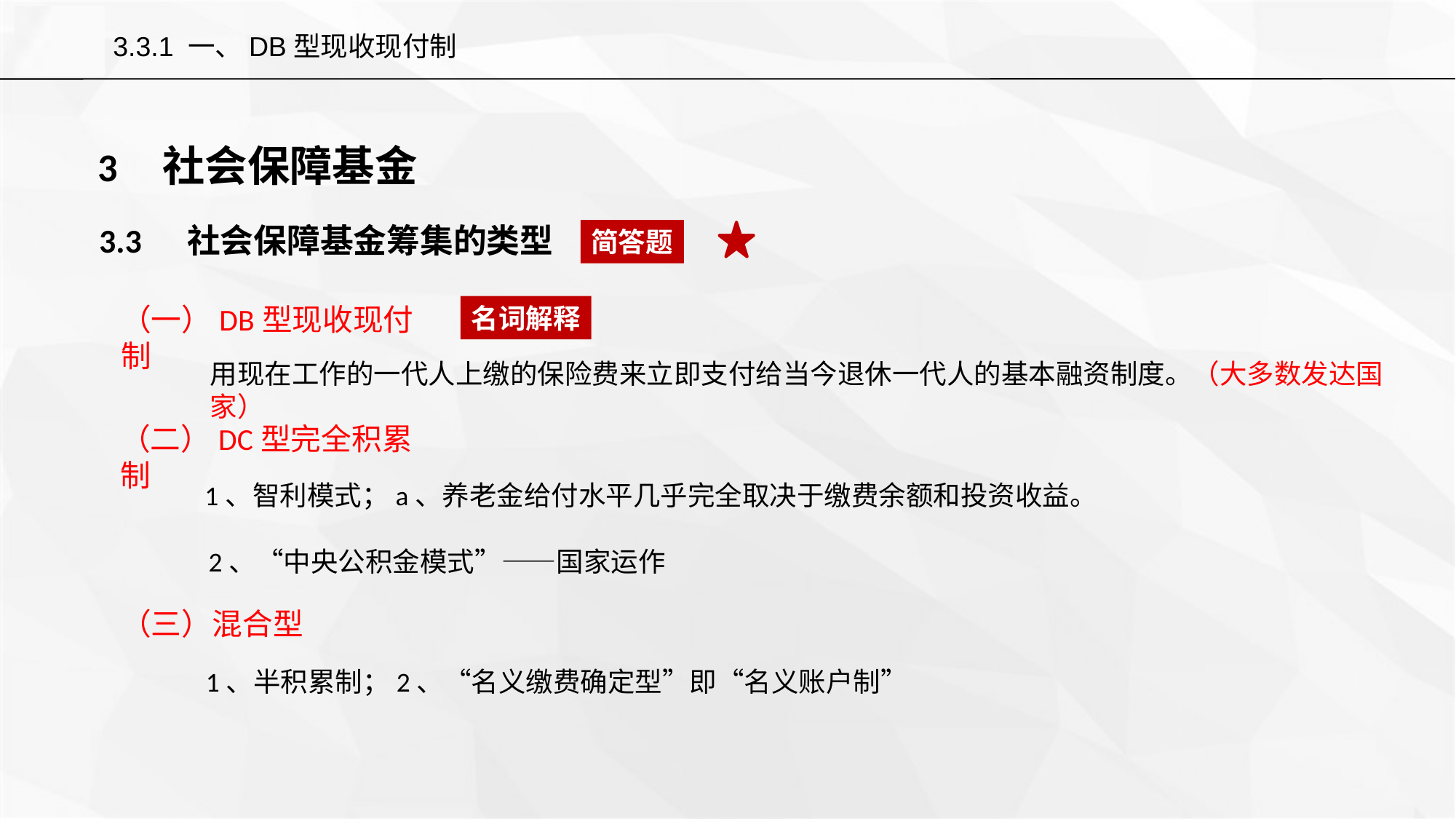

3.3.1 一、DB型现收现付制
3    社会保障基金
3.3     社会保障基金筹集的类型
简答题

（一）DB型现收现付制
名词解释
用现在工作的一代人上缴的保险费来立即支付给当今退休一代人的基本融资制度。（大多数发达国家）
（二）DC型完全积累制
1、智利模式；a、养老金给付水平几乎完全取决于缴费余额和投资收益。
2、“中央公积金模式”——国家运作
（三）混合型
1、半积累制；2、“名义缴费确定型”即“名义账户制”